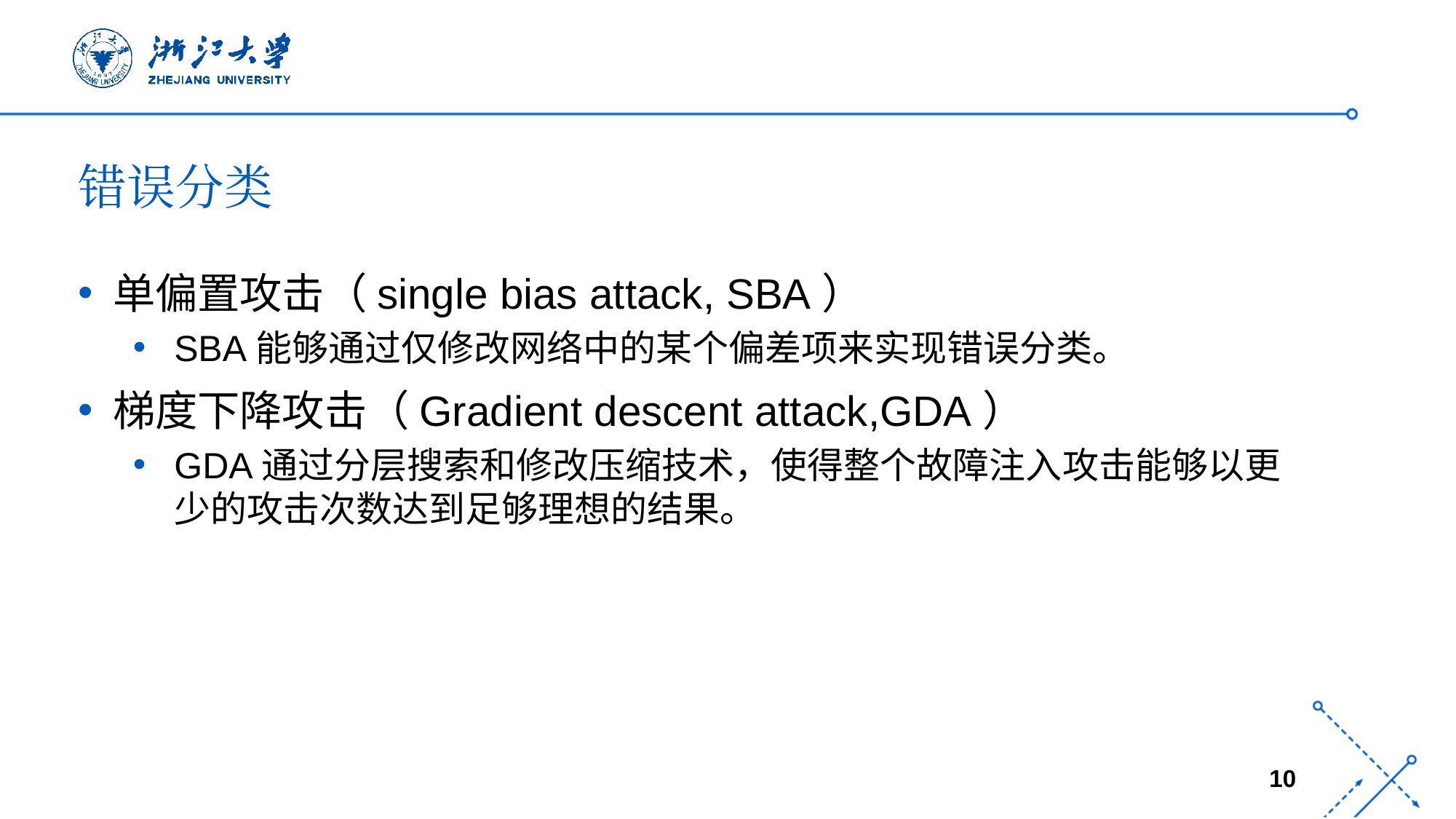

# 错误分类
单偏置攻击（single bias attack, SBA）
SBA能够通过仅修改网络中的某个偏差项来实现错误分类。
梯度下降攻击（Gradient descent attack,GDA）
GDA通过分层搜索和修改压缩技术，使得整个故障注入攻击能够以更少的攻击次数达到足够理想的结果。